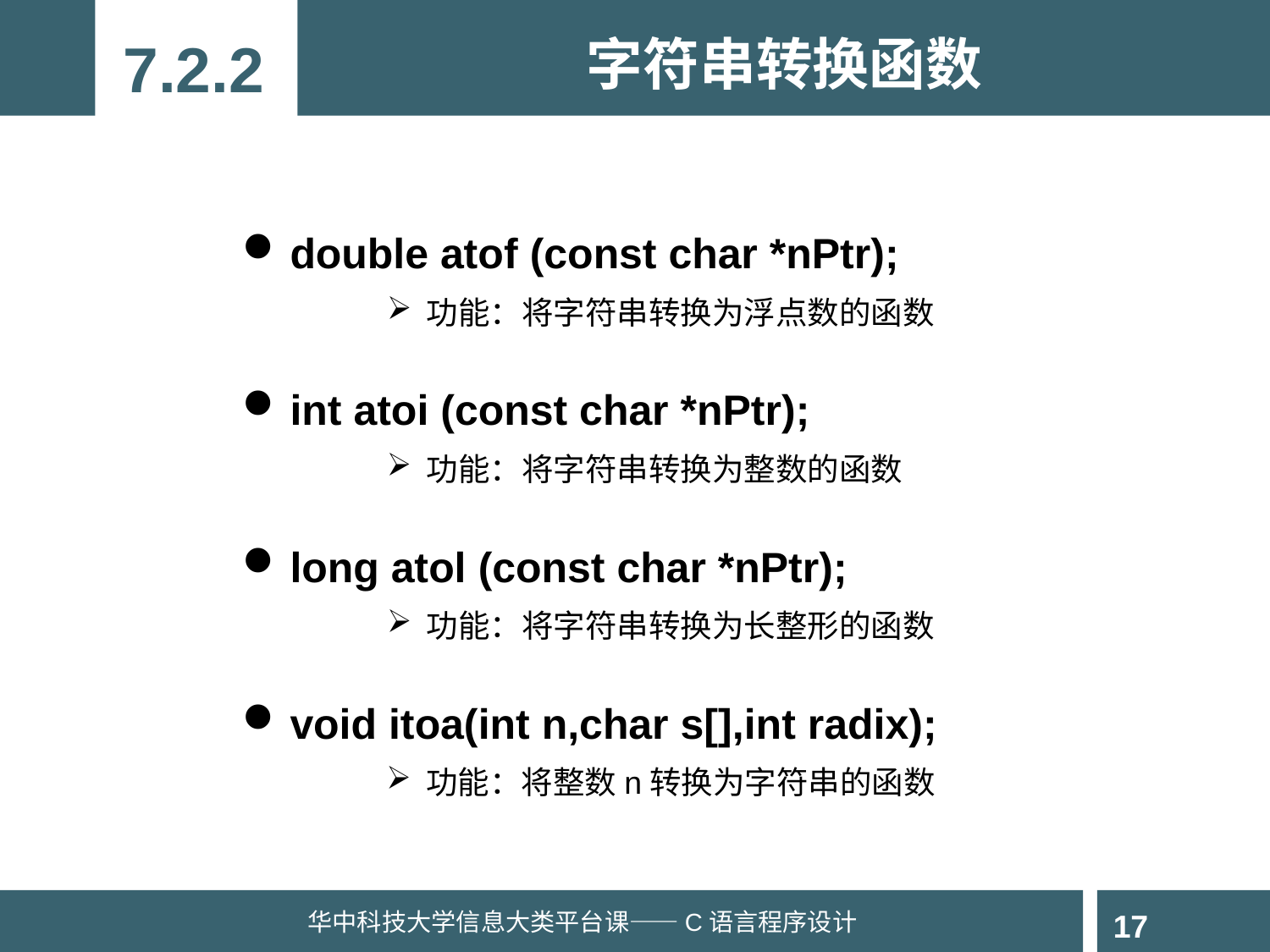

7.2.2
字符串转换函数
double atof (const char *nPtr);
功能：将字符串转换为浮点数的函数
int atoi (const char *nPtr);
功能：将字符串转换为整数的函数
long atol (const char *nPtr);
功能：将字符串转换为长整形的函数
void itoa(int n,char s[],int radix);
功能：将整数n转换为字符串的函数